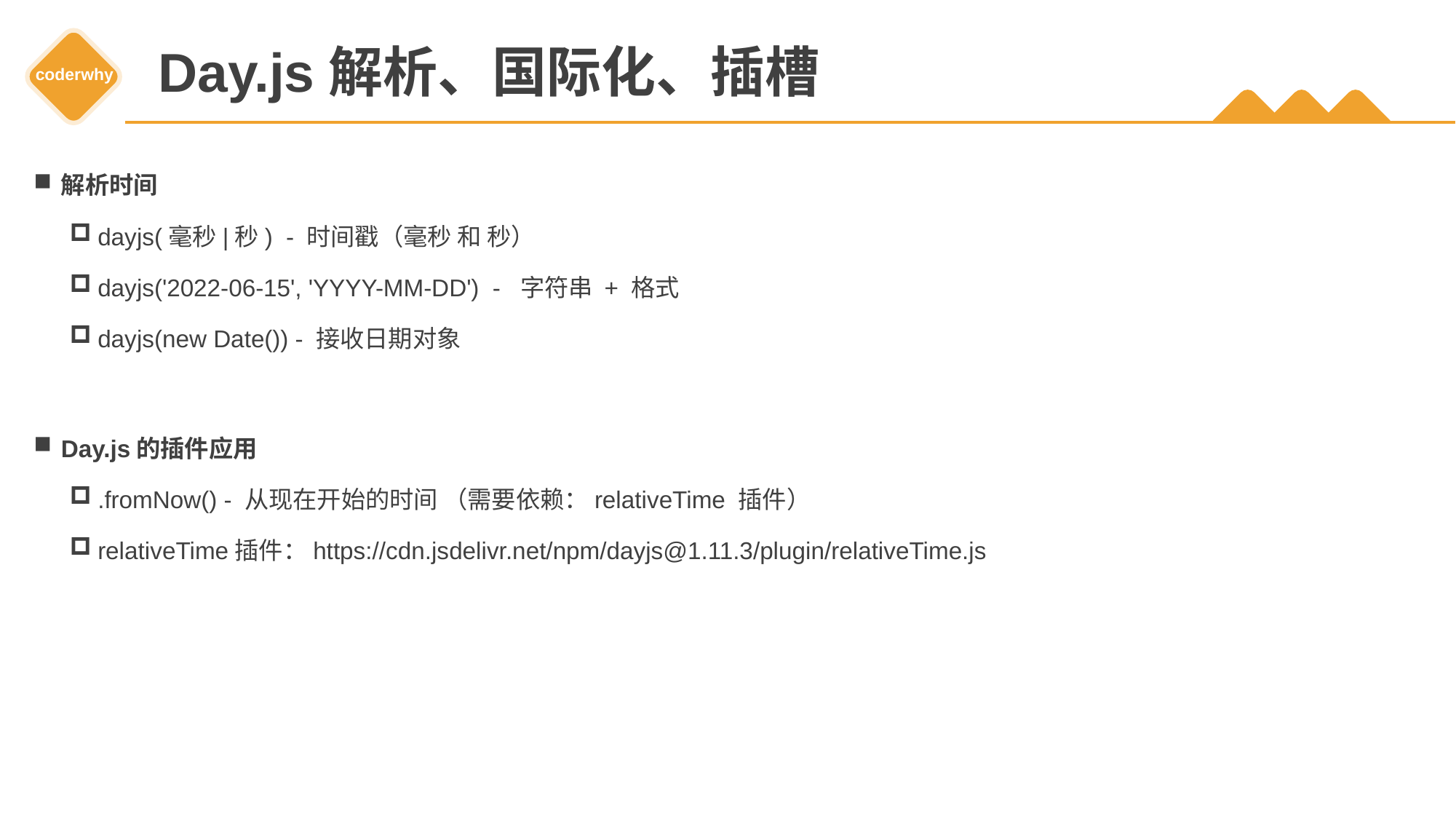

# Day.js解析、国际化、插槽
解析时间
dayjs(毫秒|秒)  - 时间戳（毫秒 和 秒）
dayjs('2022-06-15', 'YYYY-MM-DD')  -  字符串 + 格式
dayjs(new Date()) - 接收日期对象

Day.js的插件应用
.fromNow() - 从现在开始的时间 （需要依赖：relativeTime 插件）
relativeTime插件：https://cdn.jsdelivr.net/npm/dayjs@1.11.3/plugin/relativeTime.js